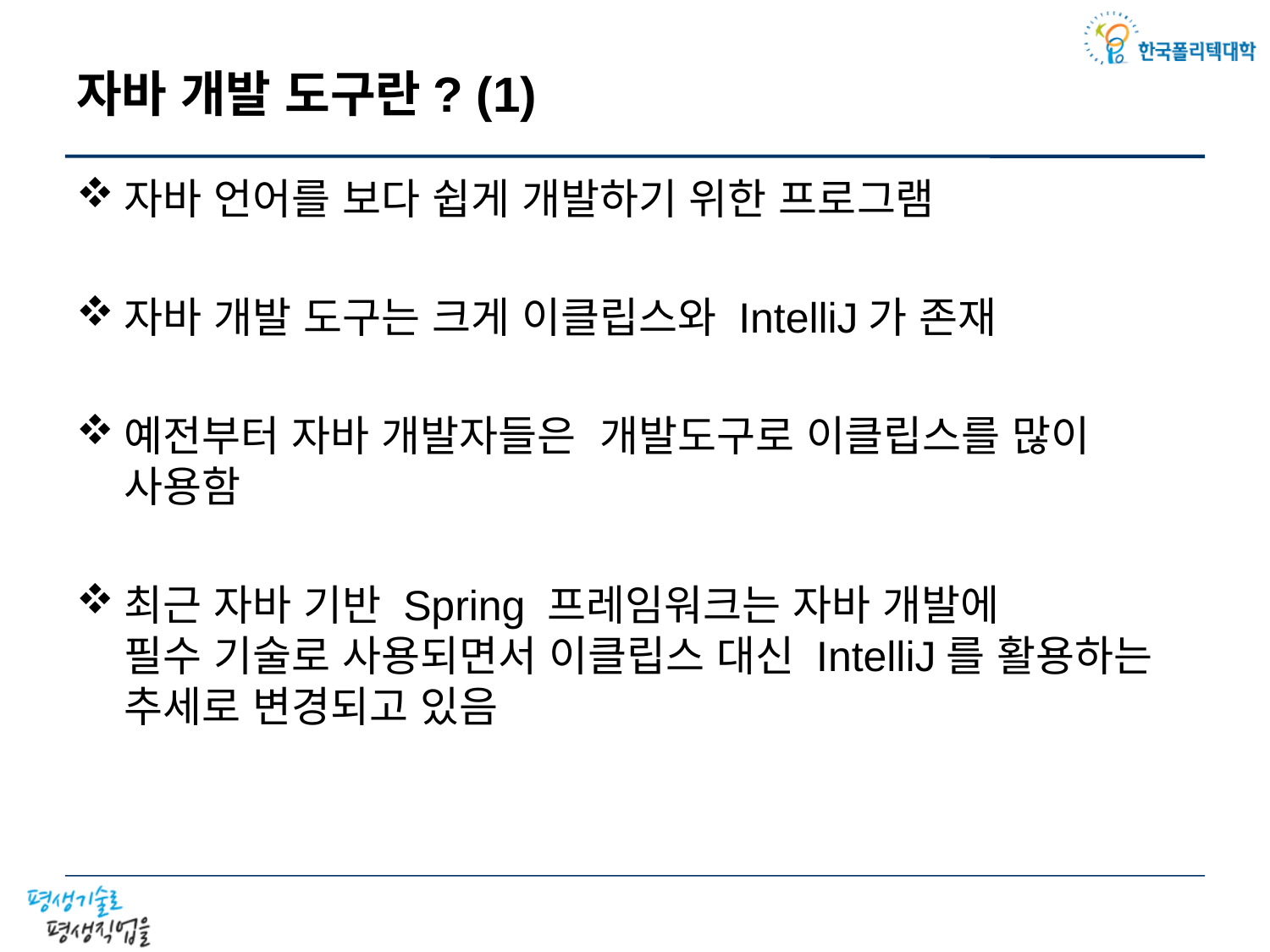

# 자바 개발 도구란? (1)
자바 언어를 보다 쉽게 개발하기 위한 프로그램

자바 개발 도구는 크게 이클립스와 IntelliJ가 존재

예전부터 자바 개발자들은  개발도구로 이클립스를 많이 사용함

최근 자바 기반 Spring 프레임워크는 자바 개발에
필수 기술로 사용되면서 이클립스 대신 IntelliJ를 활용하는 추세로 변경되고 있음